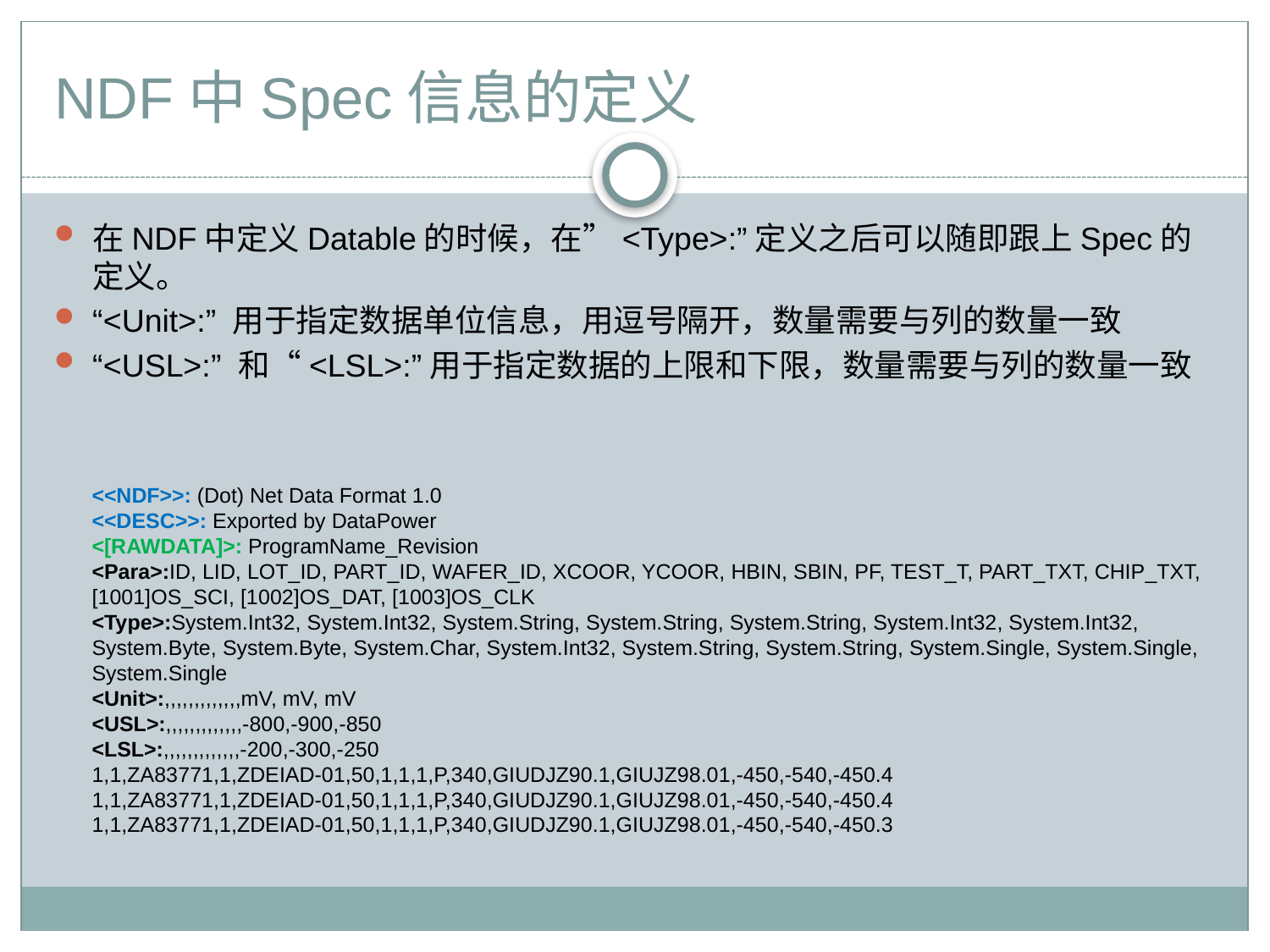

# NDF中Spec信息的定义
在NDF中定义Datable的时候，在”<Type>:”定义之后可以随即跟上Spec的定义。
“<Unit>:” 用于指定数据单位信息，用逗号隔开，数量需要与列的数量一致
“<USL>:” 和“<LSL>:”用于指定数据的上限和下限，数量需要与列的数量一致
<<NDF>>: (Dot) Net Data Format 1.0
<<DESC>>: Exported by DataPower
<[RAWDATA]>: ProgramName_Revision
<Para>:ID, LID, LOT_ID, PART_ID, WAFER_ID, XCOOR, YCOOR, HBIN, SBIN, PF, TEST_T, PART_TXT, CHIP_TXT, [1001]OS_SCI, [1002]OS_DAT, [1003]OS_CLK
<Type>:System.Int32, System.Int32, System.String, System.String, System.String, System.Int32, System.Int32, System.Byte, System.Byte, System.Char, System.Int32, System.String, System.String, System.Single, System.Single, System.Single
<Unit>:,,,,,,,,,,,,,mV, mV, mV
<USL>:,,,,,,,,,,,,,-800,-900,-850
<LSL>:,,,,,,,,,,,,,-200,-300,-250
1,1,ZA83771,1,ZDEIAD-01,50,1,1,1,P,340,GIUDJZ90.1,GIUJZ98.01,-450,-540,-450.4
1,1,ZA83771,1,ZDEIAD-01,50,1,1,1,P,340,GIUDJZ90.1,GIUJZ98.01,-450,-540,-450.4
1,1,ZA83771,1,ZDEIAD-01,50,1,1,1,P,340,GIUDJZ90.1,GIUJZ98.01,-450,-540,-450.3